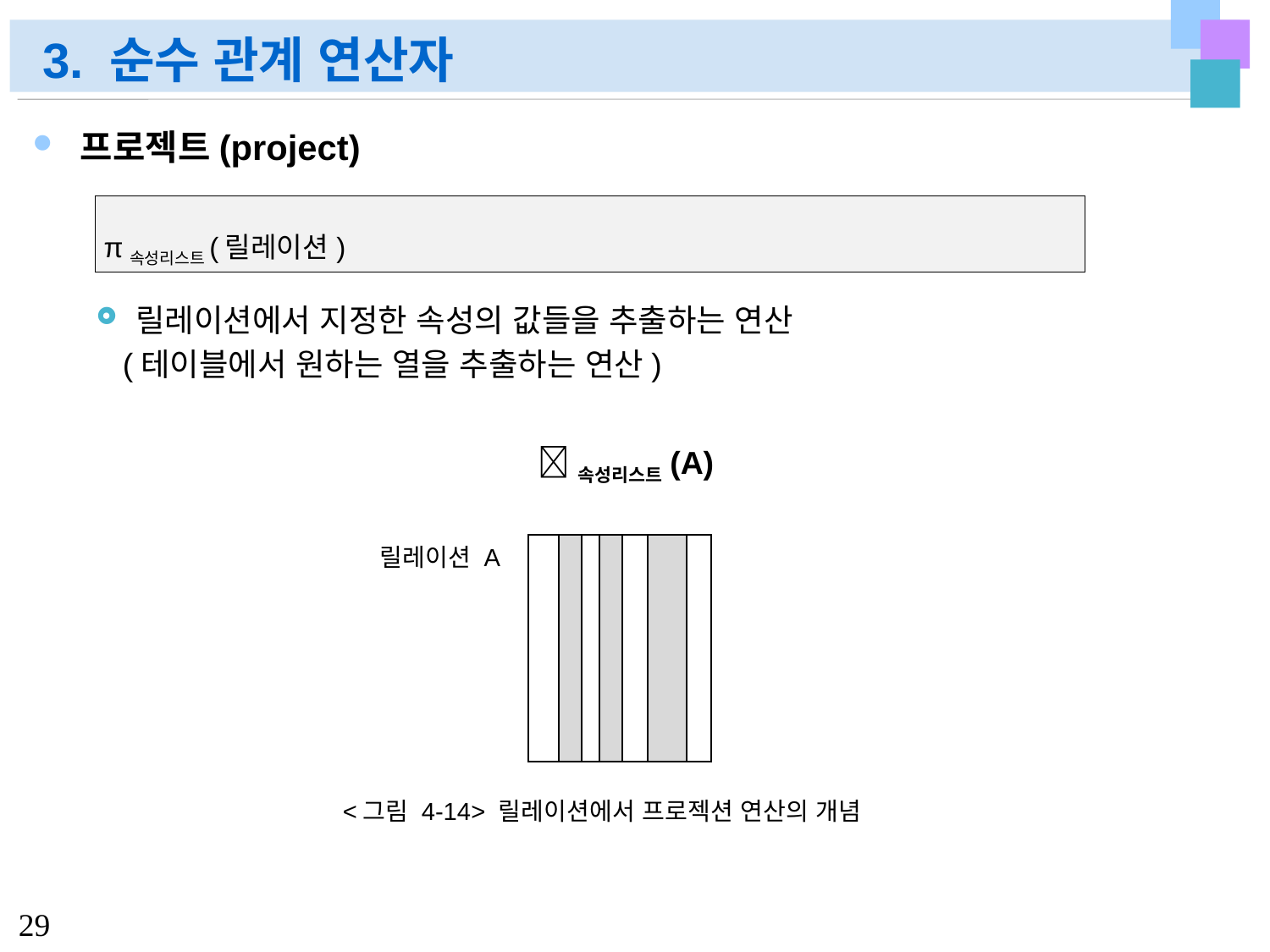

# 3. 순수 관계 연산자
프로젝트(project)

릴레이션에서 지정한 속성의 값들을 추출하는 연산
   (테이블에서 원하는 열을 추출하는 연산)

| π속성리스트(릴레이션) |
| --- |
π속성리스트(A)

릴레이션 A

<그림 4-14> 릴레이션에서 프로젝션 연산의 개념